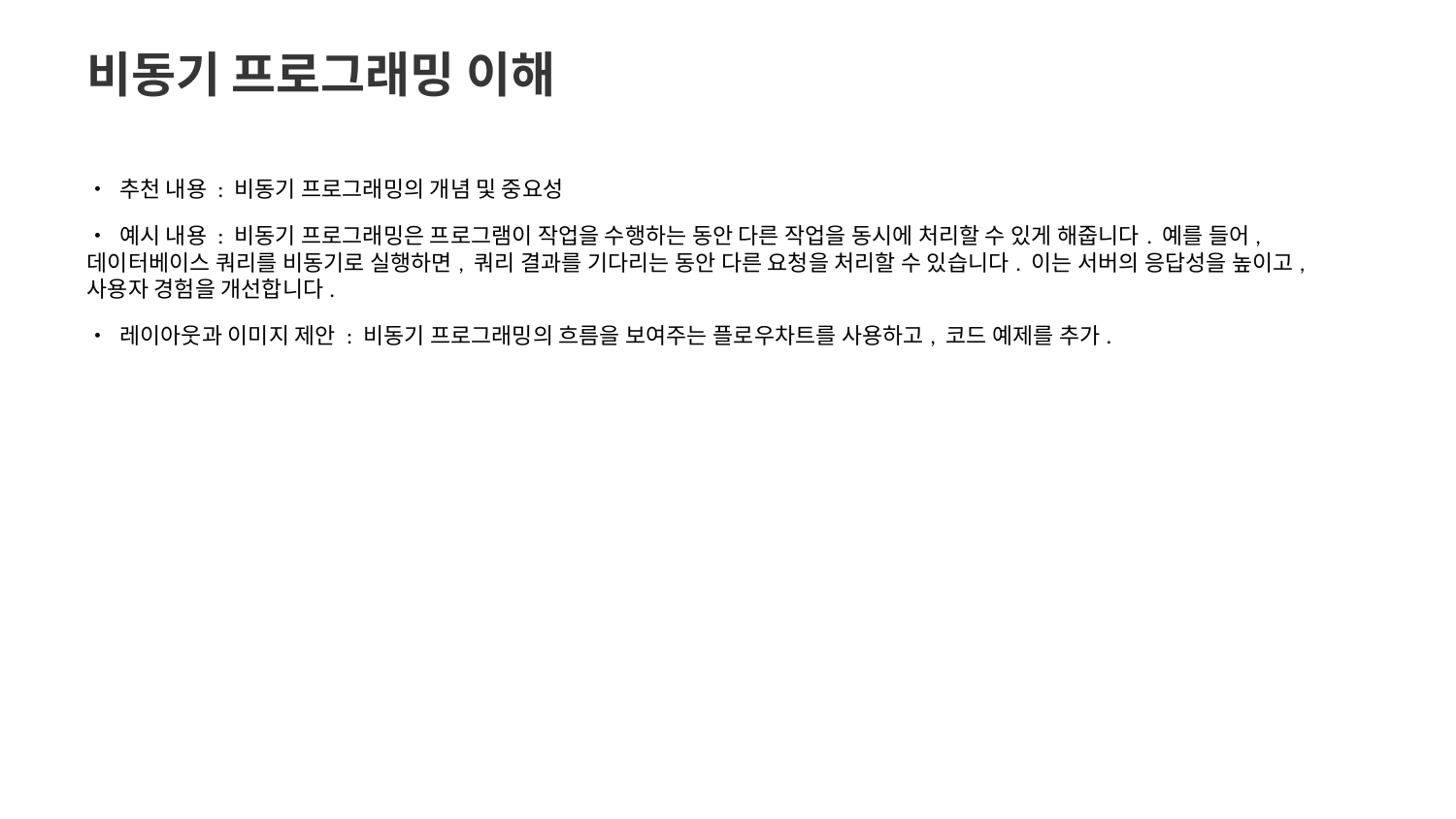

비동기 프로그래밍 이해
• 추천 내용 : 비동기 프로그래밍의 개념 및 중요성
• 예시 내용 : 비동기 프로그래밍은 프로그램이 작업을 수행하는 동안 다른 작업을 동시에 처리할 수 있게 해줍니다. 예를 들어, 데이터베이스 쿼리를 비동기로 실행하면, 쿼리 결과를 기다리는 동안 다른 요청을 처리할 수 있습니다. 이는 서버의 응답성을 높이고, 사용자 경험을 개선합니다.
• 레이아웃과 이미지 제안 : 비동기 프로그래밍의 흐름을 보여주는 플로우차트를 사용하고, 코드 예제를 추가.